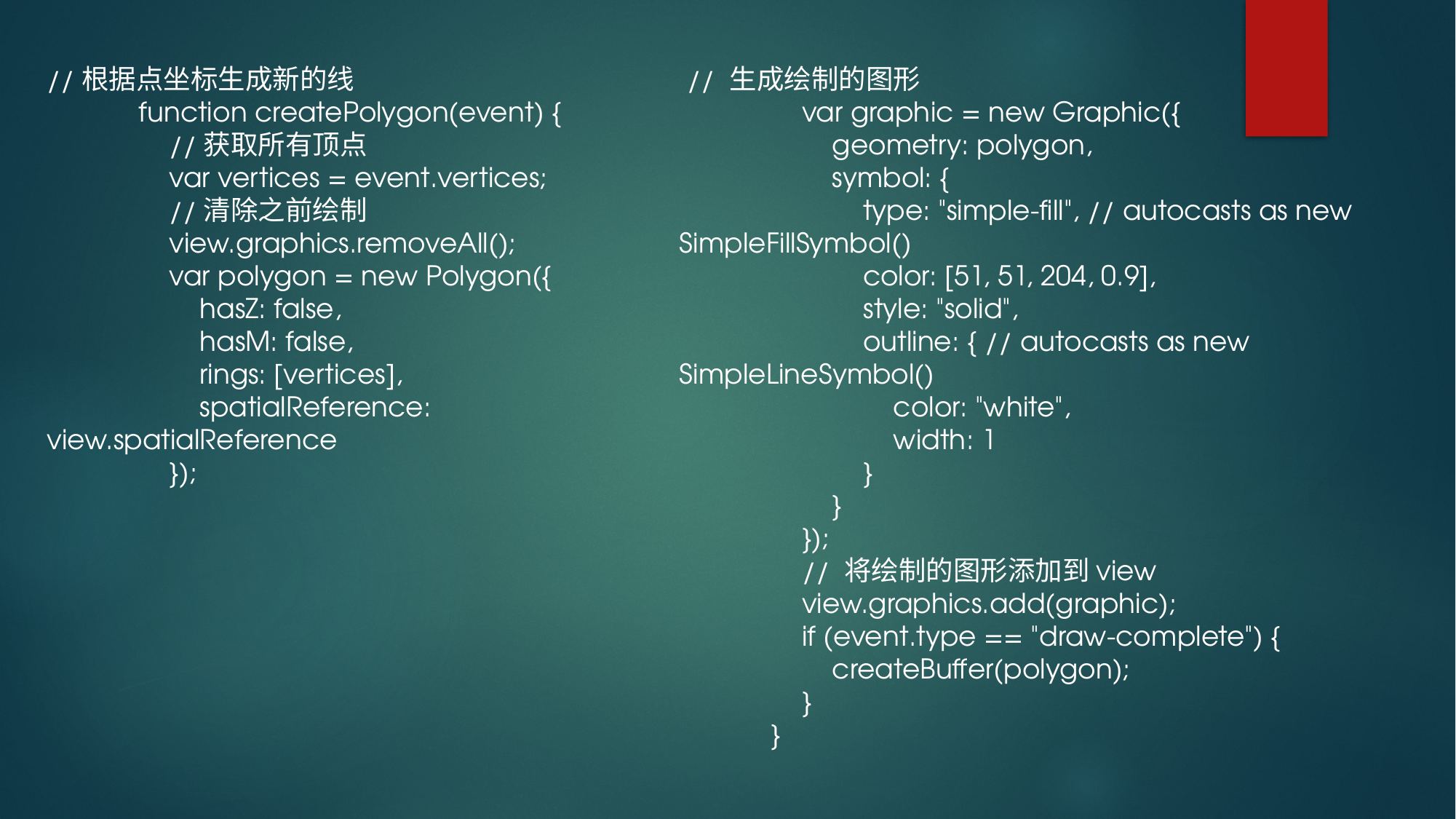

//根据点坐标生成新的线
            function createPolygon(event) {
                //获取所有顶点
                var vertices = event.vertices;
                //清除之前绘制
                view.graphics.removeAll();
                var polygon = new Polygon({
                    hasZ: false,
                    hasM: false,
                    rings: [vertices],
                    spatialReference: view.spatialReference
                });
 // 生成绘制的图形
                var graphic = new Graphic({
                    geometry: polygon,
                    symbol: {
                        type: "simple-fill", // autocasts as new SimpleFillSymbol()
                        color: [51, 51, 204, 0.9],
                        style: "solid",
                        outline: { // autocasts as new SimpleLineSymbol()
                            color: "white",
                            width: 1
                        }
                    }
                });
                // 将绘制的图形添加到view
                view.graphics.add(graphic);
                if (event.type == "draw-complete") {
                    createBuffer(polygon);
                }
            }